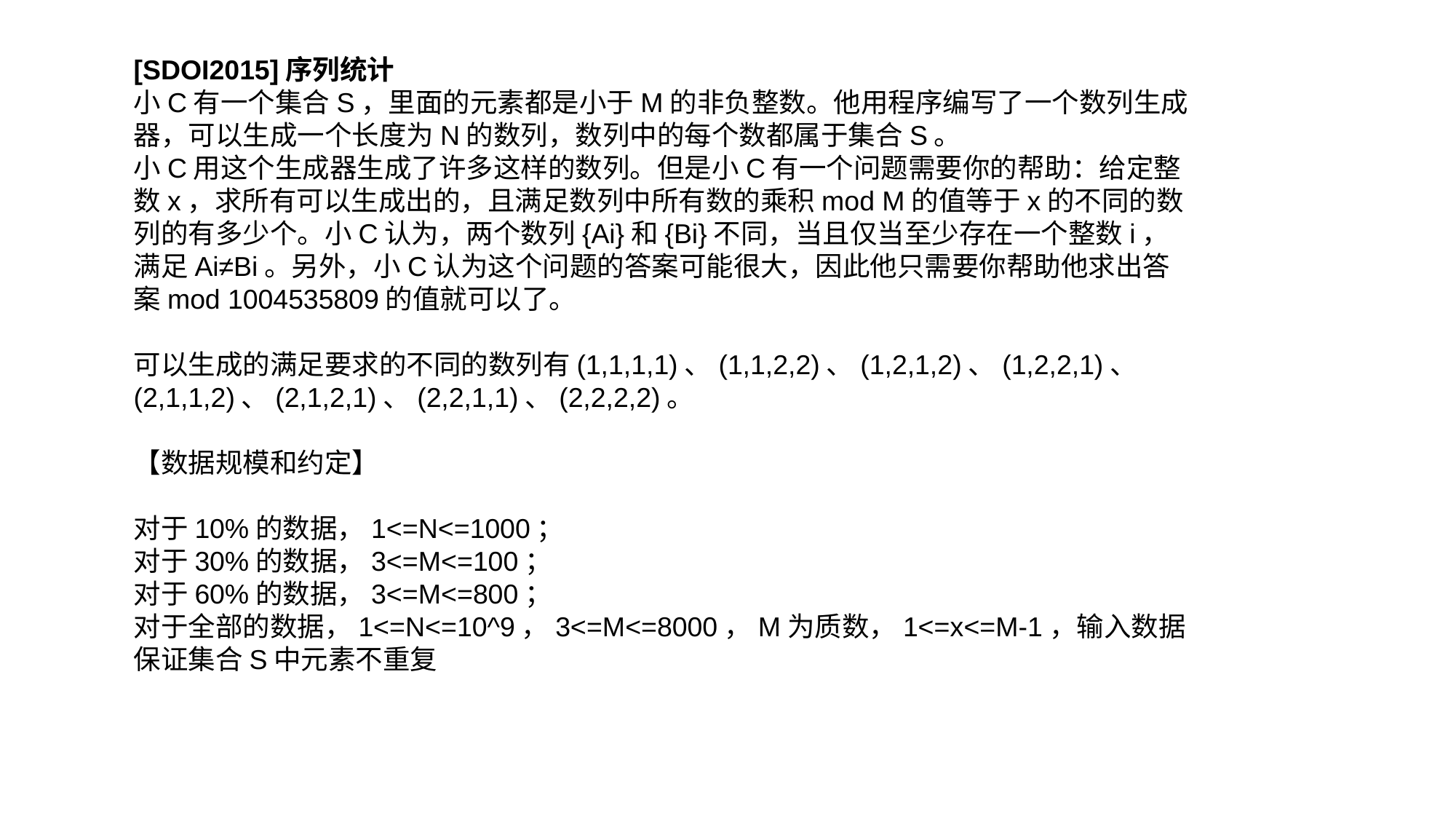

[SDOI2015]序列统计
小C有一个集合S，里面的元素都是小于M的非负整数。他用程序编写了一个数列生成器，可以生成一个长度为N的数列，数列中的每个数都属于集合S。
小C用这个生成器生成了许多这样的数列。但是小C有一个问题需要你的帮助：给定整数x，求所有可以生成出的，且满足数列中所有数的乘积mod M的值等于x的不同的数列的有多少个。小C认为，两个数列{Ai}和{Bi}不同，当且仅当至少存在一个整数i，满足Ai≠Bi。另外，小C认为这个问题的答案可能很大，因此他只需要你帮助他求出答案mod 1004535809的值就可以了。

可以生成的满足要求的不同的数列有(1,1,1,1)、(1,1,2,2)、(1,2,1,2)、(1,2,2,1)、(2,1,1,2)、(2,1,2,1)、(2,2,1,1)、(2,2,2,2)。
【数据规模和约定】
对于10%的数据，1<=N<=1000；
对于30%的数据，3<=M<=100；
对于60%的数据，3<=M<=800；
对于全部的数据，1<=N<=10^9，3<=M<=8000，M为质数，1<=x<=M-1，输入数据保证集合S中元素不重复